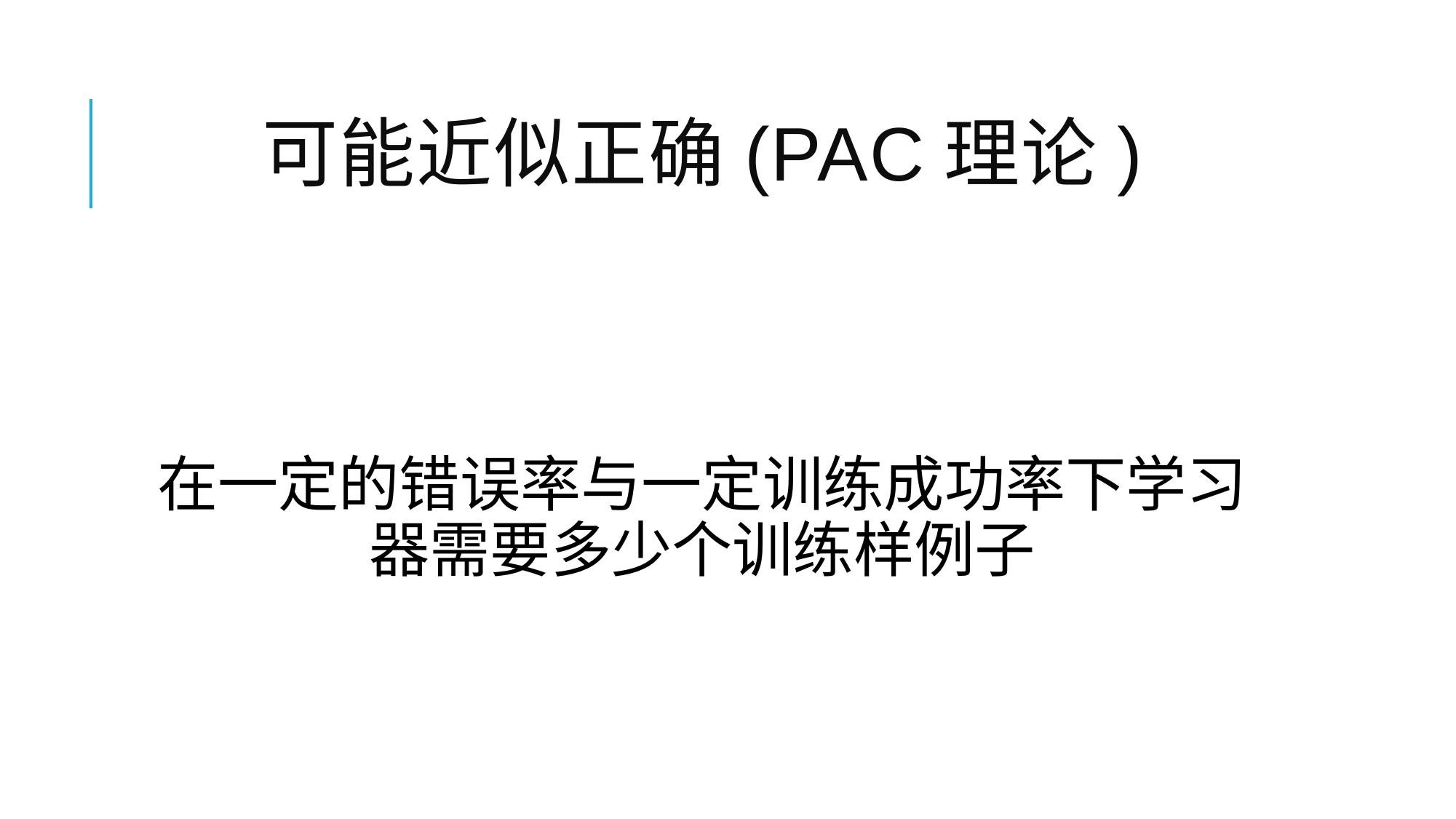

# 可能近似正确(pAC理论)

在一定的错误率与一定训练成功率下学习器需要多少个训练样例子